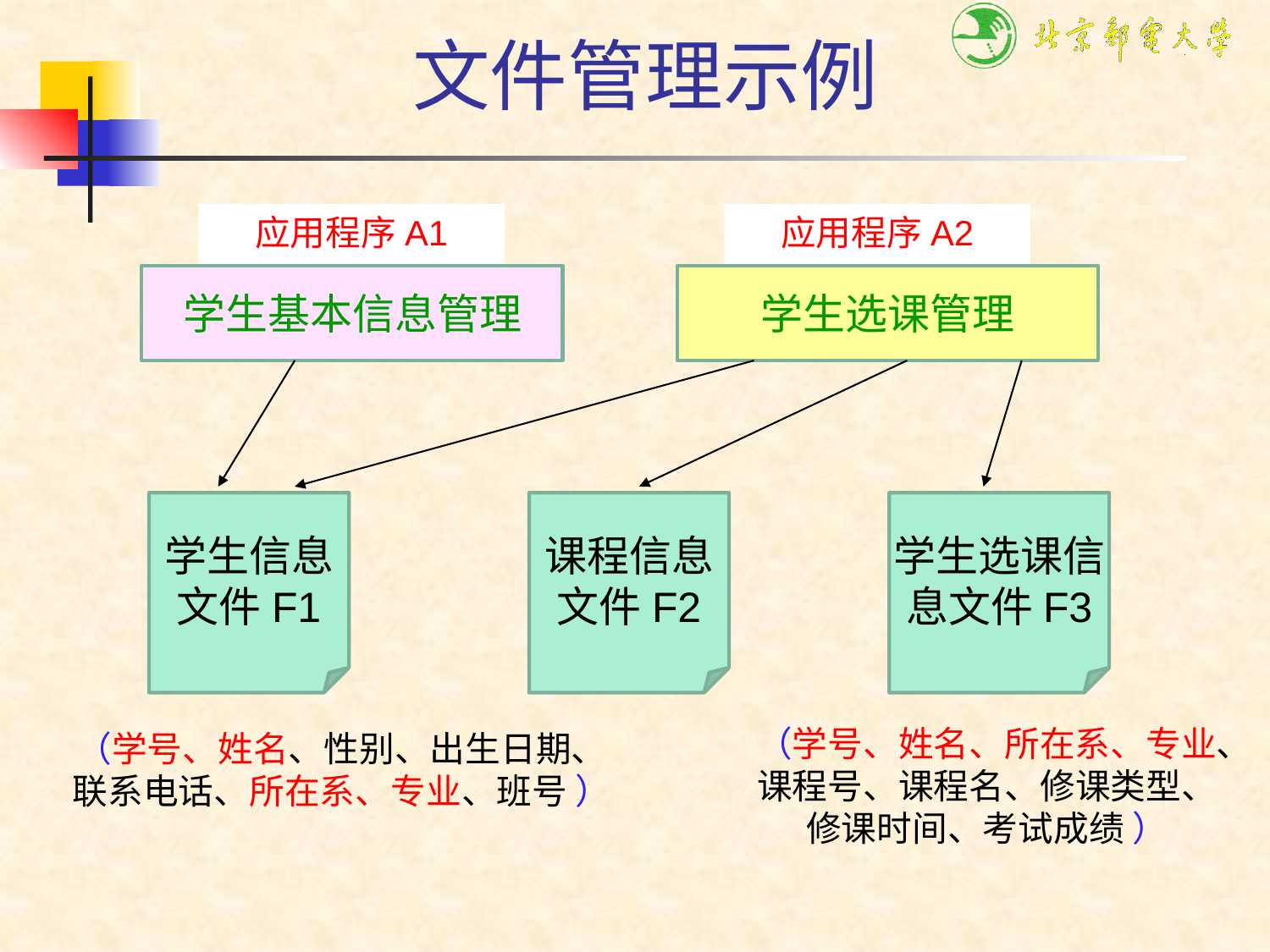

# 文件管理示例
应用程序A1
应用程序A2
学生基本信息管理
学生选课管理

学生信息
文件F1
课程信息
文件F2
学生选课信
息文件F3
（学号、姓名、所在系、专业、课程号、课程名、修课类型、修课时间、考试成绩 ）
（学号、姓名、性别、出生日期、联系电话、所在系、专业、班号 ）
30